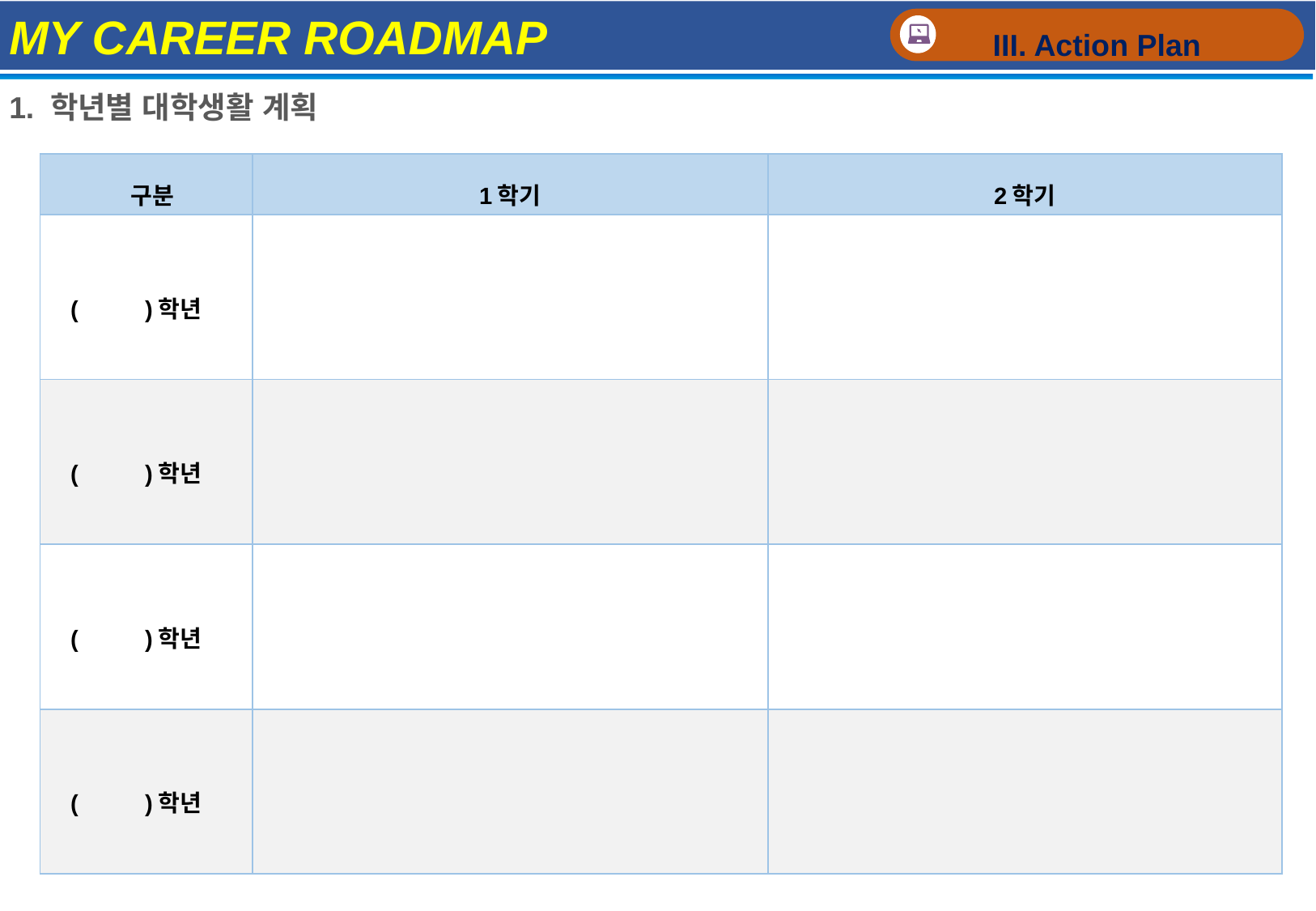

MY CAREER ROADMAP

III. Action Plan

1. 학년별 대학생활 계획
| 구분 | 1학기 | 2학기 |
| --- | --- | --- |
| ( )학년 |  |  |
| ( )학년 |  |  |
| ( )학년 |  |  |
| ( )학년 |  |  |